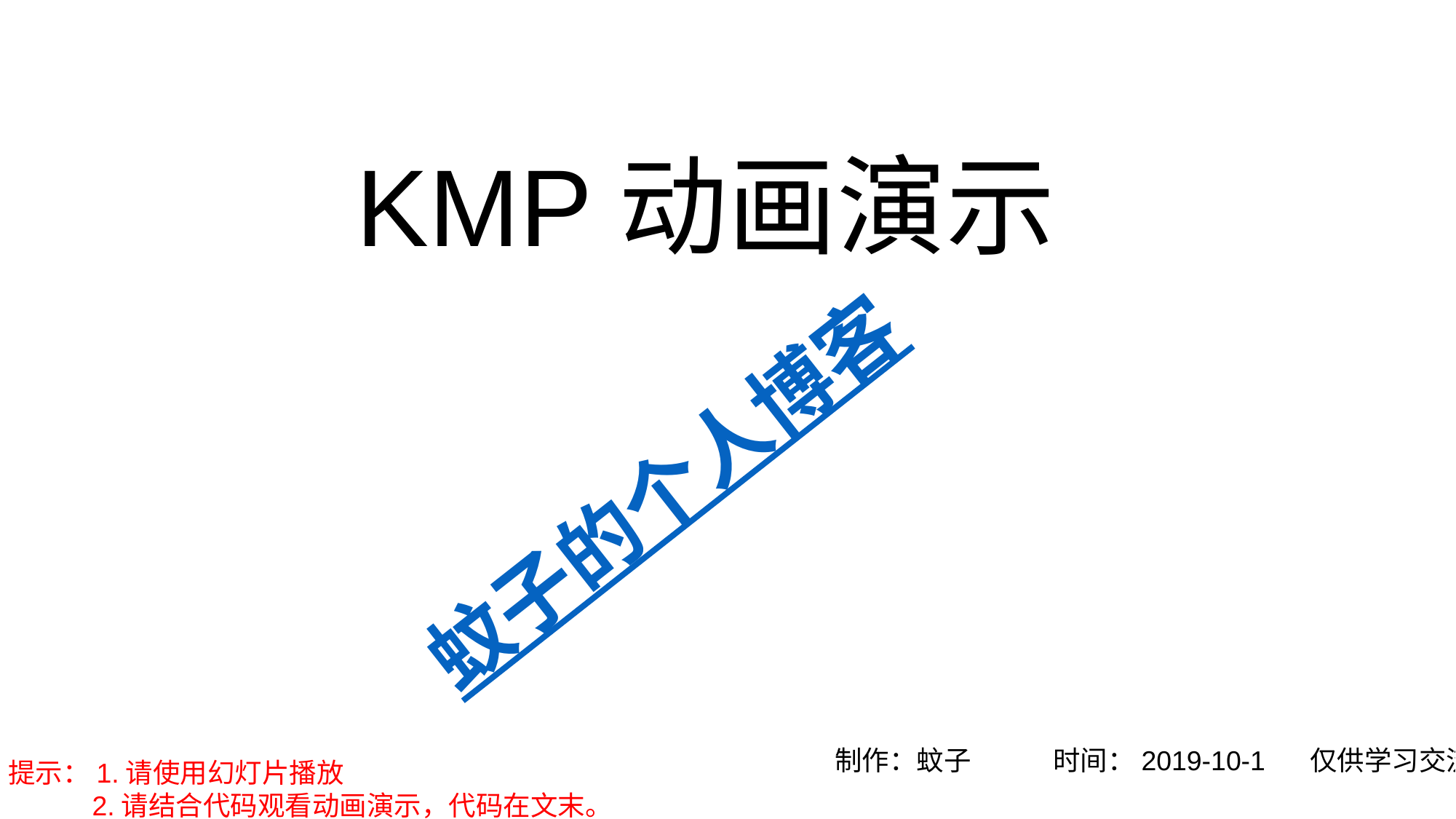

KMP动画演示
蚊子的个人博客
制作：蚊子	时间：2019-10-1     仅供学习交流
提示：1.请使用幻灯片播放
           2.请结合代码观看动画演示，代码在文末。